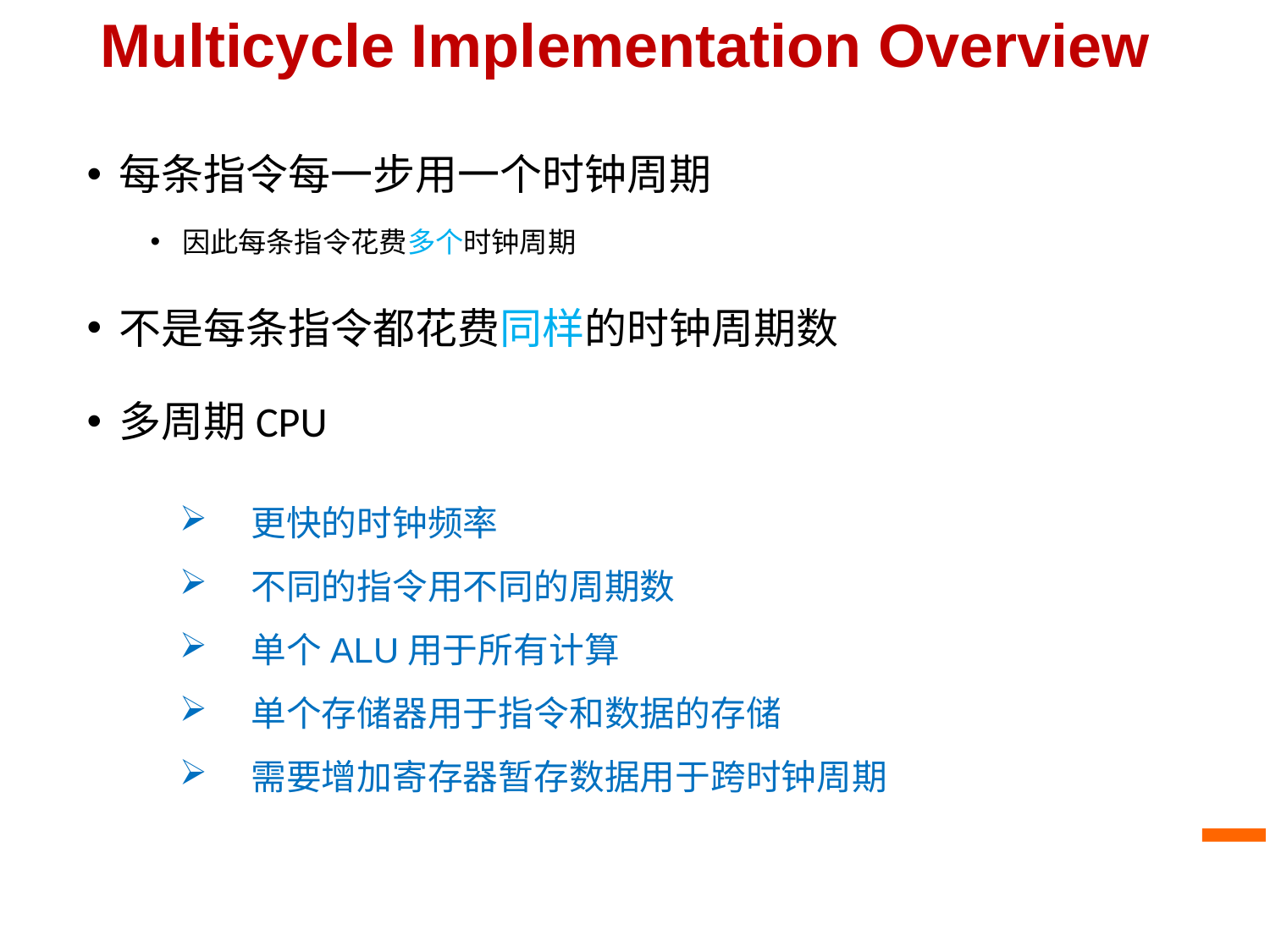

# Multicycle Implementation Overview
每条指令每一步用一个时钟周期
因此每条指令花费多个时钟周期
不是每条指令都花费同样的时钟周期数
多周期CPU
更快的时钟频率
不同的指令用不同的周期数
单个ALU用于所有计算
单个存储器用于指令和数据的存储
需要增加寄存器暂存数据用于跨时钟周期